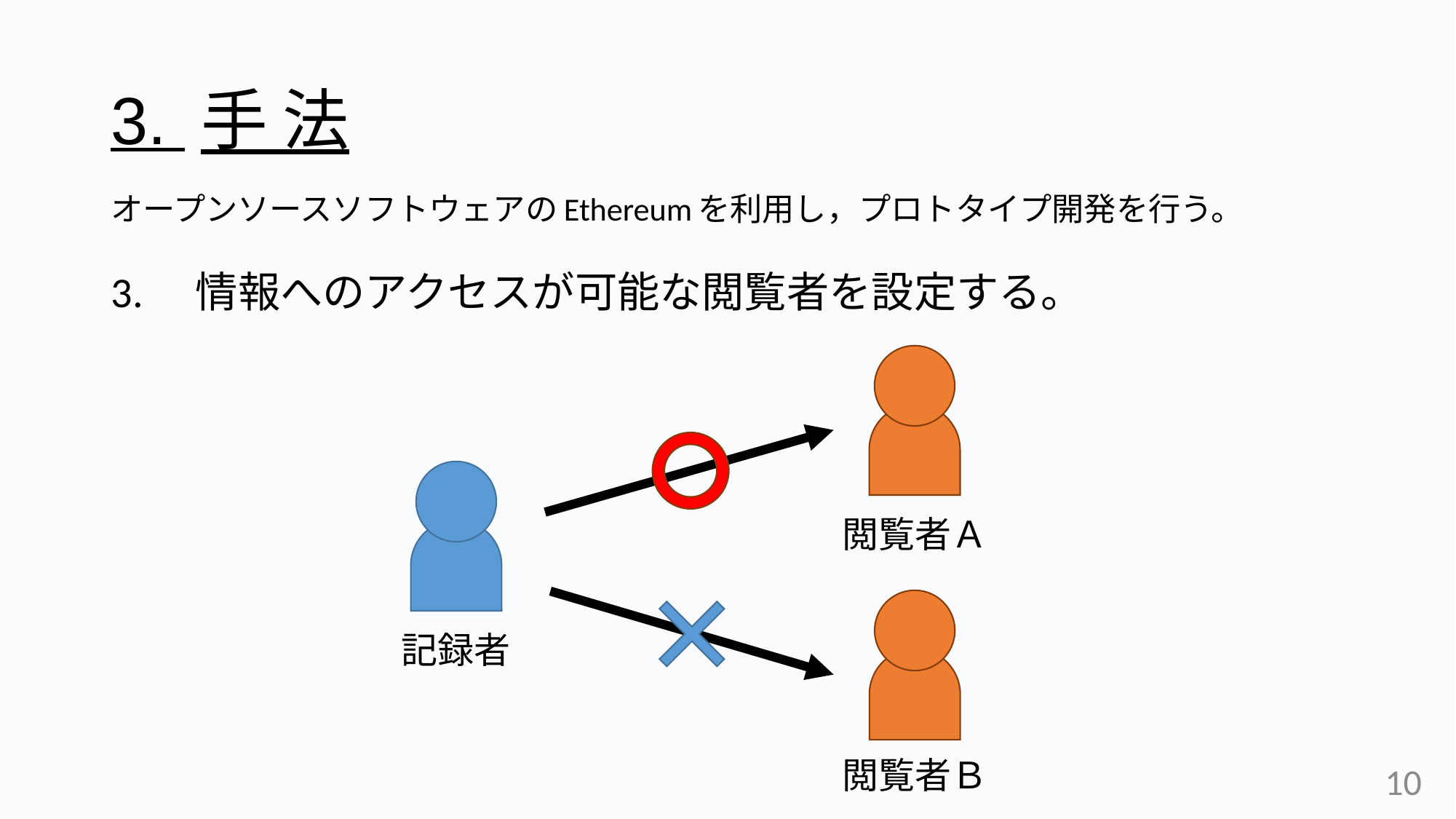

# 3. 手 法
オープンソースソフトウェアのEthereumを利用し，プロトタイプ開発を行う。
3.　情報へのアクセスが可能な閲覧者を設定する。

閲覧者Ａ

記録者

閲覧者Ｂ
10